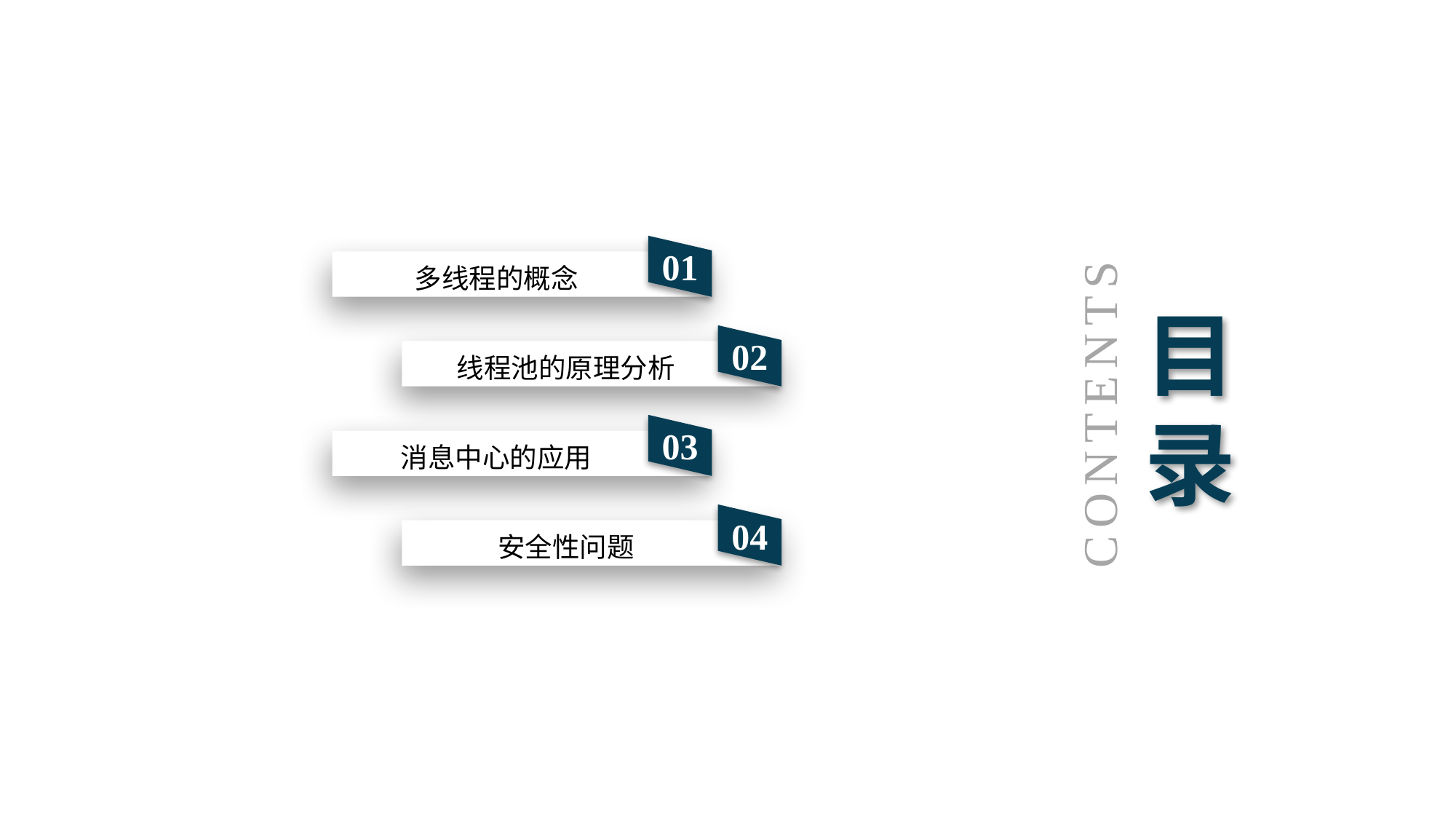

01
多线程的概念
02
目录
线程池的原理分析
CONTENTS
03
消息中心的应用
04
安全性问题